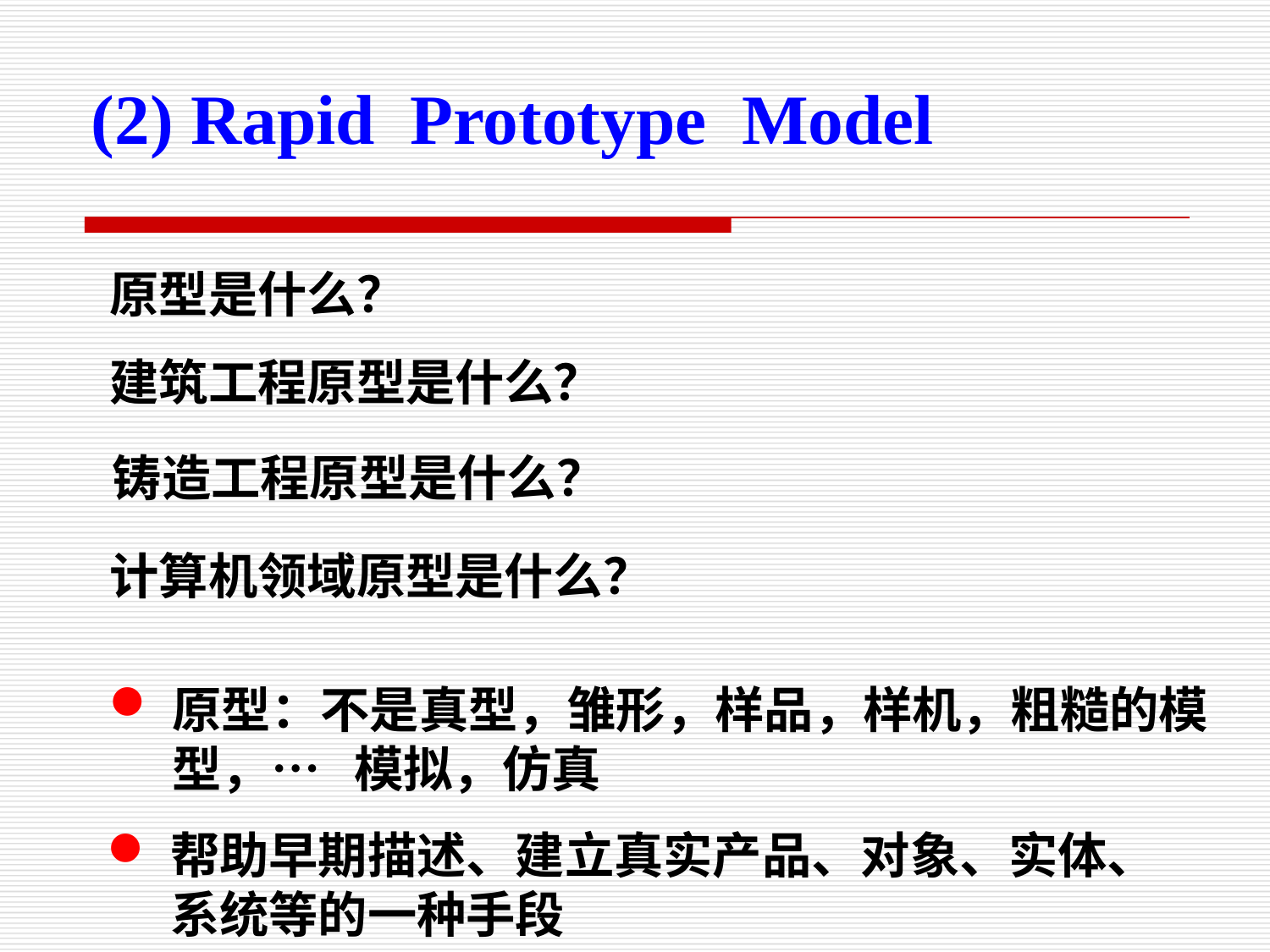

(2) Rapid  Prototype  Model
原型是什么？
建筑工程原型是什么？
铸造工程原型是什么？
计算机领域原型是什么？
原型：不是真型，雏形，样品，样机，粗糙的模型，…   模拟，仿真
帮助早期描述、建立真实产品、对象、实体、系统等的一种手段